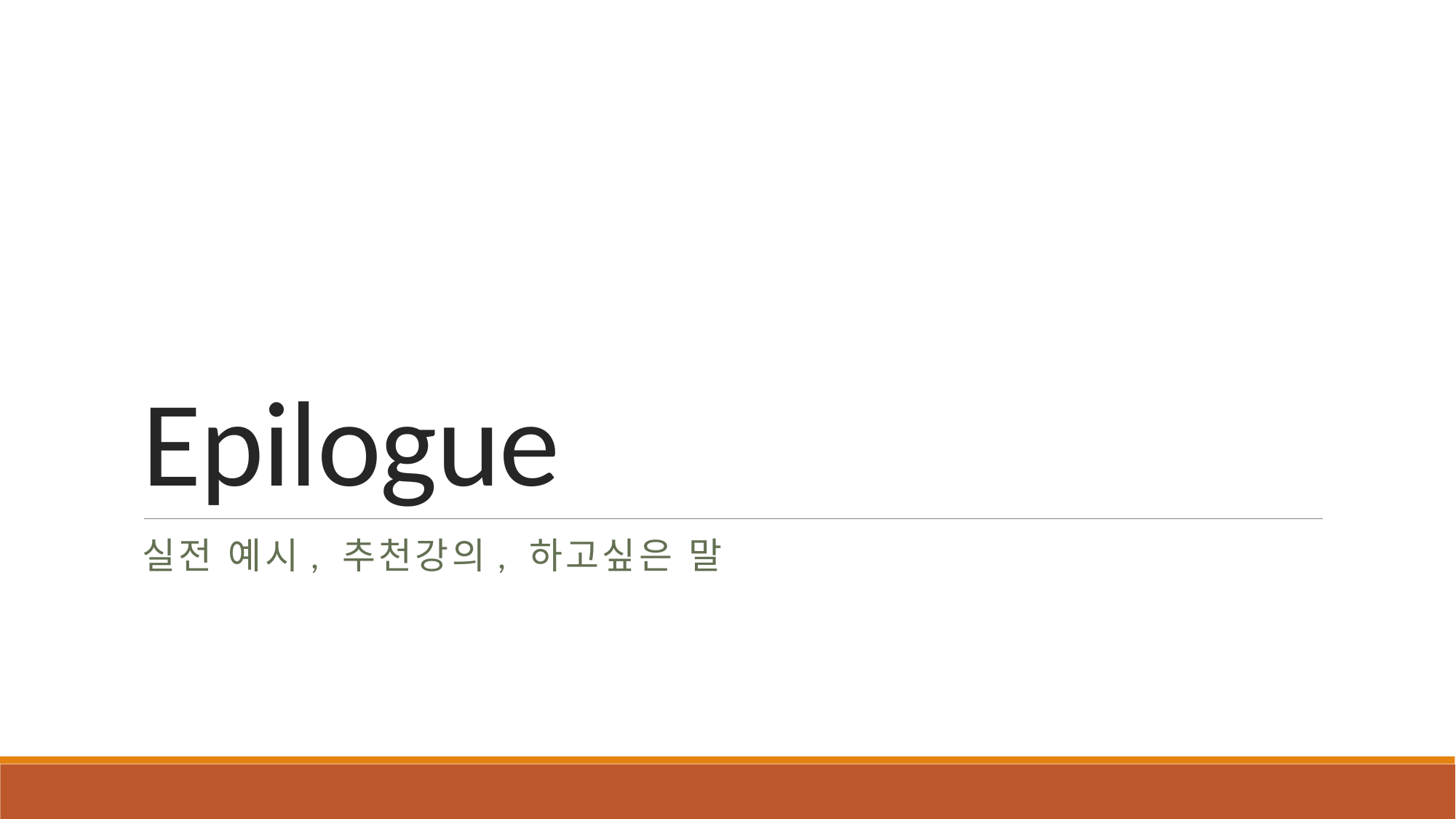

# Epilogue
실전 예시, 추천강의, 하고싶은 말